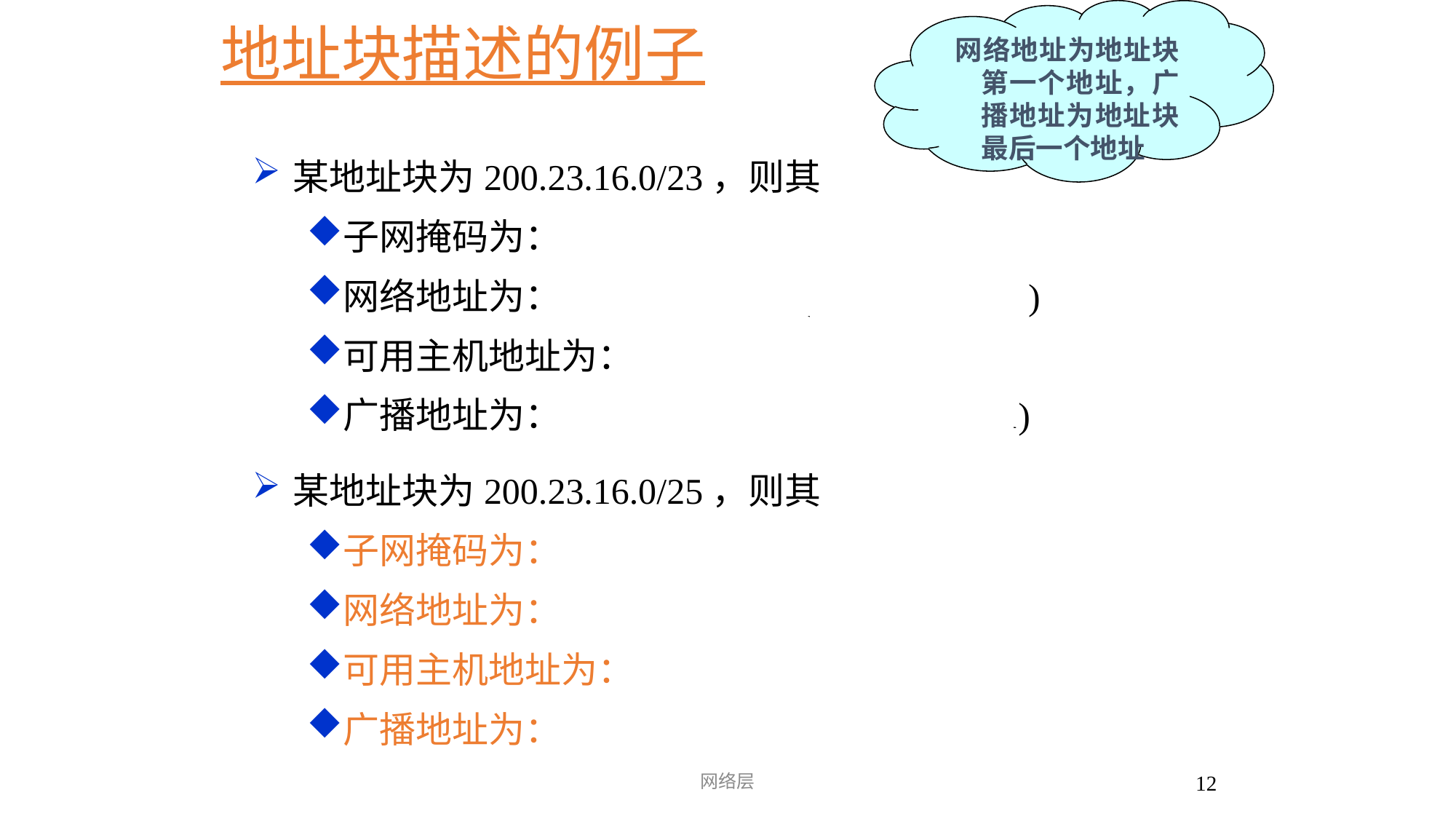

网络地址为地址块第一个地址，广播地址为地址块最后一个地址
 地址块描述的例子
某地址块为200.23.16.0/23，则其
子网掩码为：255.255.254.0   或   /23
网络地址为：200.23.16.0/23 (主机比特全0)
可用主机地址为：200.23.16.1~200.23.17.254
广播地址为：200.23.17.255 (主机比特全1)

某地址块为200.23.16.0/25，则其
子网掩码为：255.255.255.128   或   /25
网络地址为：200.23.16.0/25
可用主机地址为：200.23.16.1~200.23.16.126
广播地址为：200.23.16.127

网络层
12